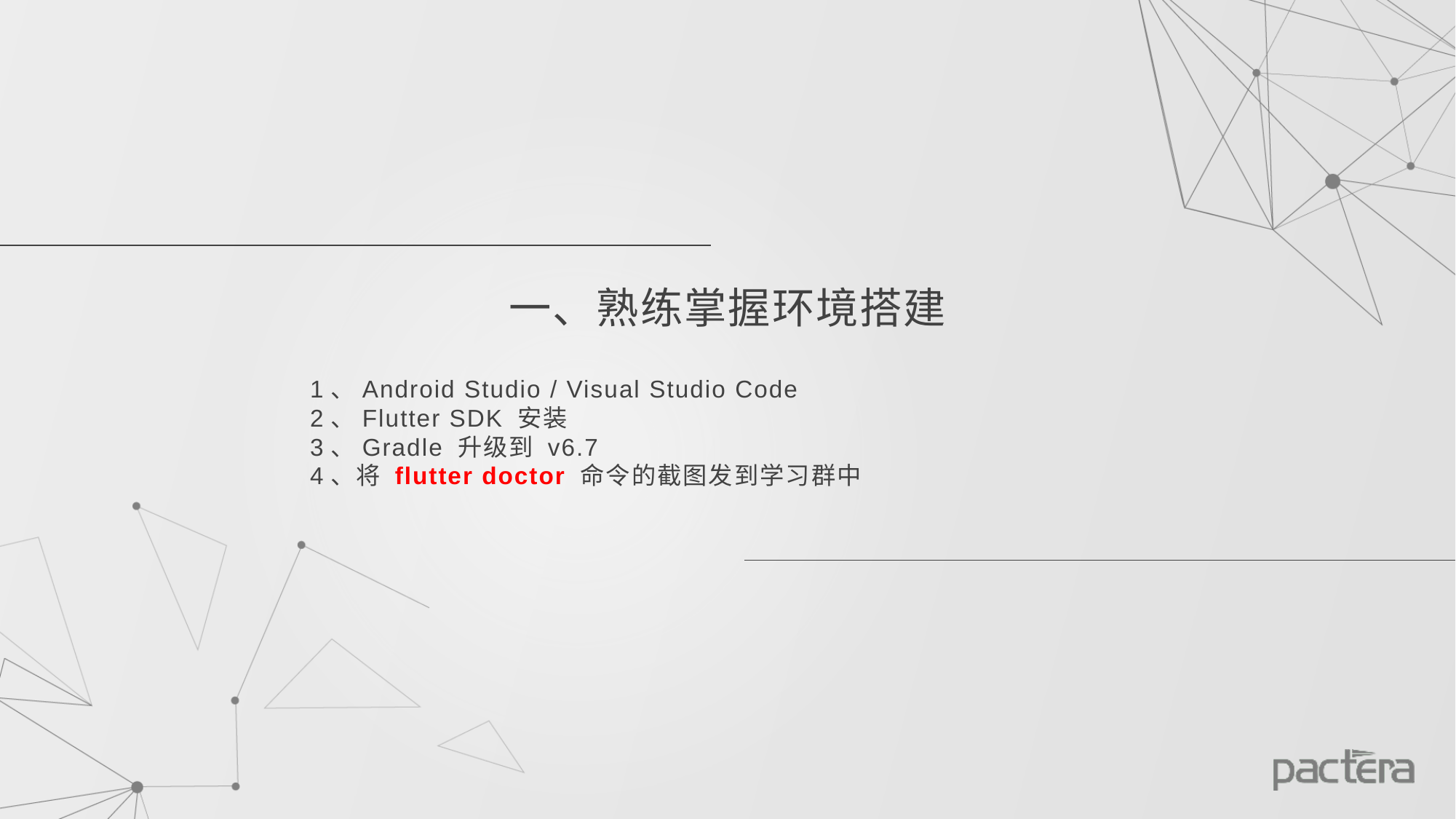

# 一、熟练掌握环境搭建
1、Android Studio / Visual Studio Code
2、Flutter SDK 安装
3、Gradle 升级到 v6.7
4、将 flutter doctor 命令的截图发到学习群中